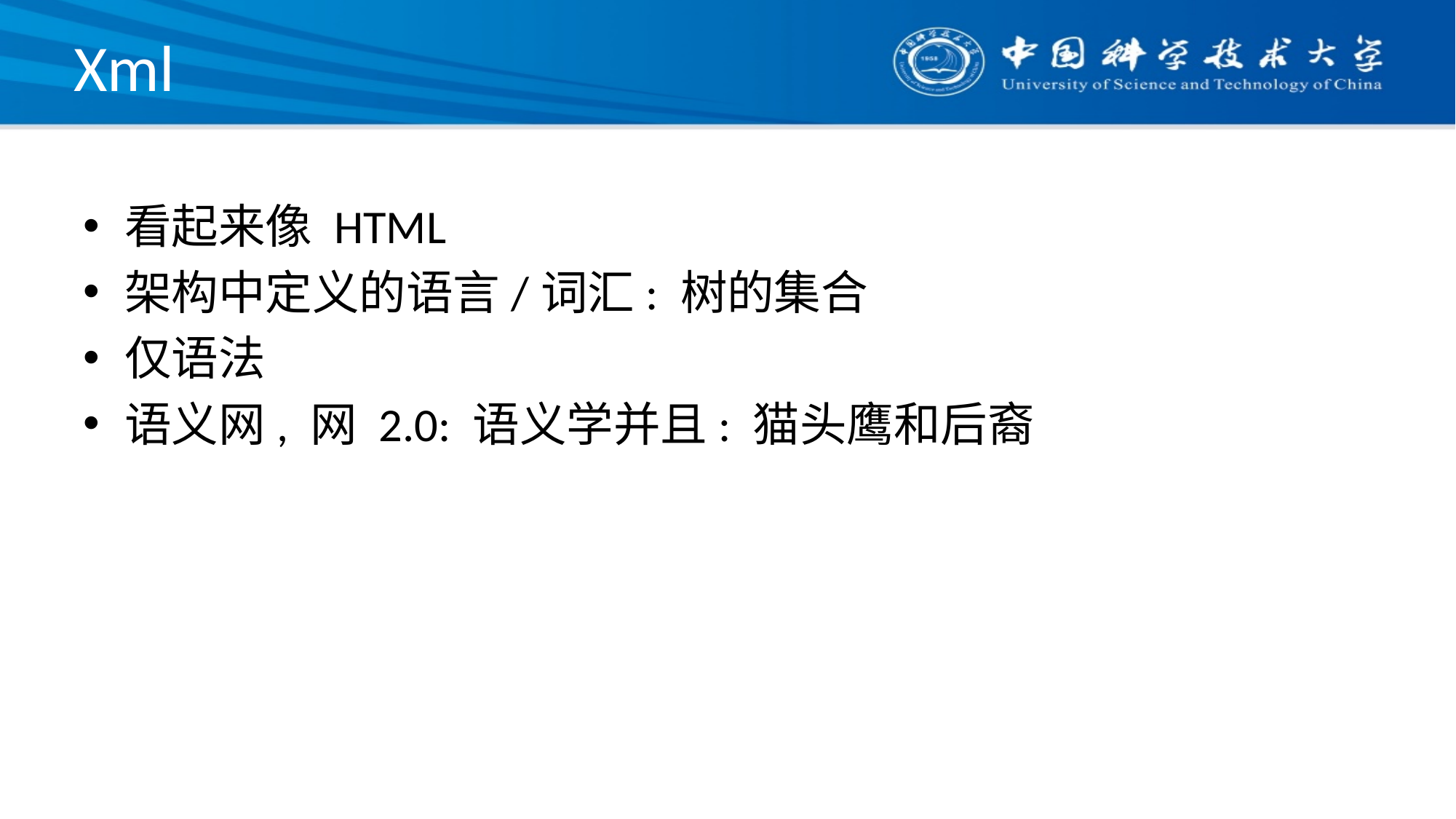

# Xml
看起来像 HTML
架构中定义的语言/词汇: 树的集合
仅语法
语义网, 网 2.0: 语义学并且: 猫头鹰和后裔